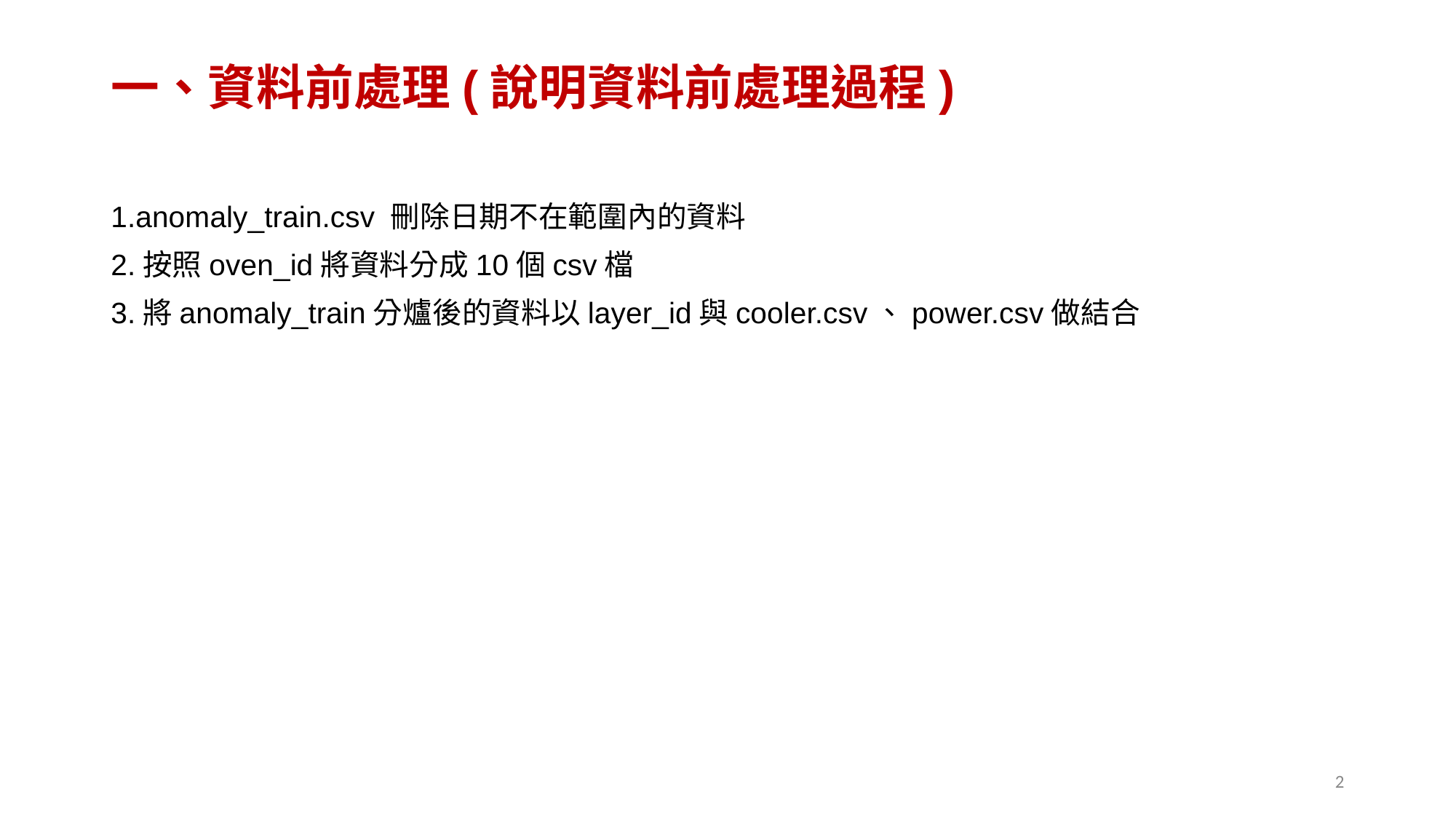

# 一、資料前處理(說明資料前處理過程)
1.anomaly_train.csv 刪除日期不在範圍內的資料
2.按照oven_id將資料分成10個csv檔
3.將anomaly_train分爐後的資料以layer_id與cooler.csv、power.csv做結合

2